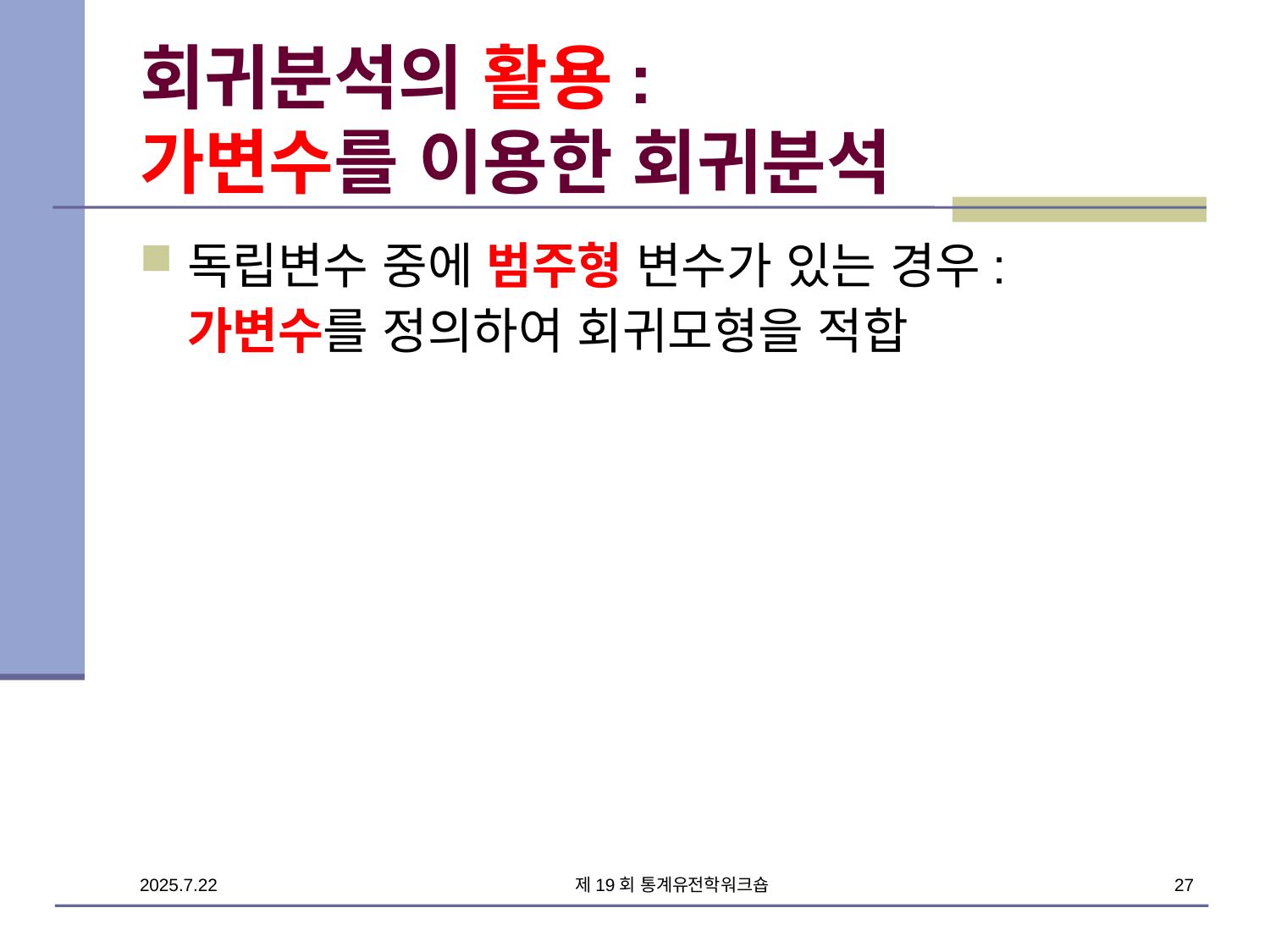

# 회귀분석의 활용: 가변수를 이용한 회귀분석
독립변수 중에 범주형 변수가 있는 경우: 가변수를 정의하여 회귀모형을 적합
제19회 통계유전학워크숍
27
2025.7.22